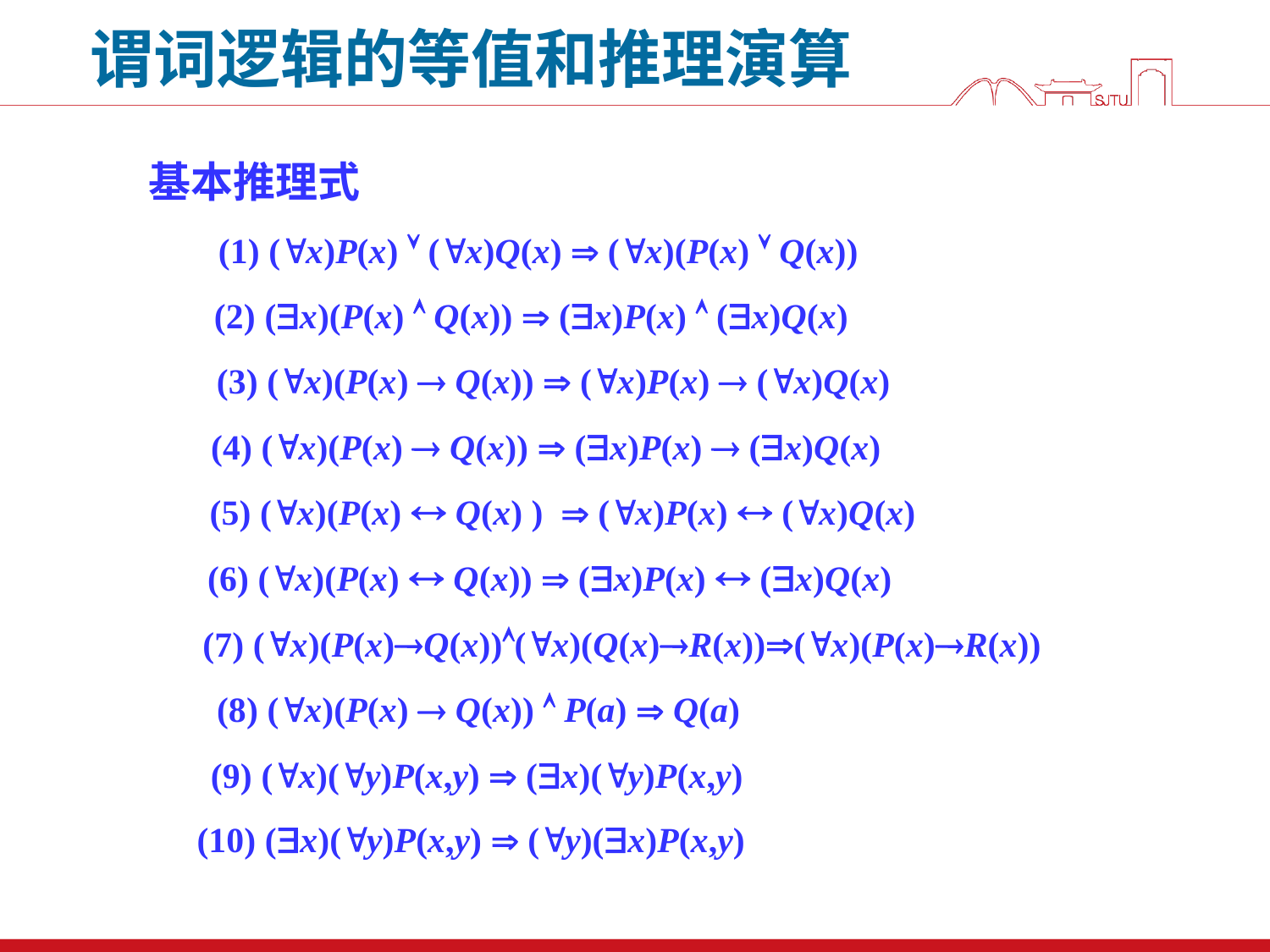

谓词逻辑的等值和推理演算
基本推理式
(1) (∀x)P(x) ∨ (∀x)Q(x) ⇒ (∀x)(P(x) ∨ Q(x))
(2) (∃x)(P(x) ∧ Q(x)) ⇒ (∃x)P(x) ∧ (∃x)Q(x)
(3) (∀x)(P(x) → Q(x)) ⇒ (∀x)P(x) → (∀x)Q(x)
(4) (∀x)(P(x) → Q(x)) ⇒ (∃x)P(x) → (∃x)Q(x)
(5) (∀x)(P(x) ↔ Q(x) )  ⇒ (∀x)P(x) ↔ (∀x)Q(x)
(6) (∀x)(P(x) ↔ Q(x)) ⇒ (∃x)P(x) ↔ (∃x)Q(x)
(7) (∀x)(P(x)→Q(x))∧(∀x)(Q(x)→R(x))⇒(∀x)(P(x)→R(x))
(8) (∀x)(P(x) → Q(x)) ∧ P(a) ⇒ Q(a)
(9) (∀x)(∀y)P(x,y) ⇒ (∃x)(∀y)P(x,y)
(10) (∃x)(∀y)P(x,y) ⇒ (∀y)(∃x)P(x,y)